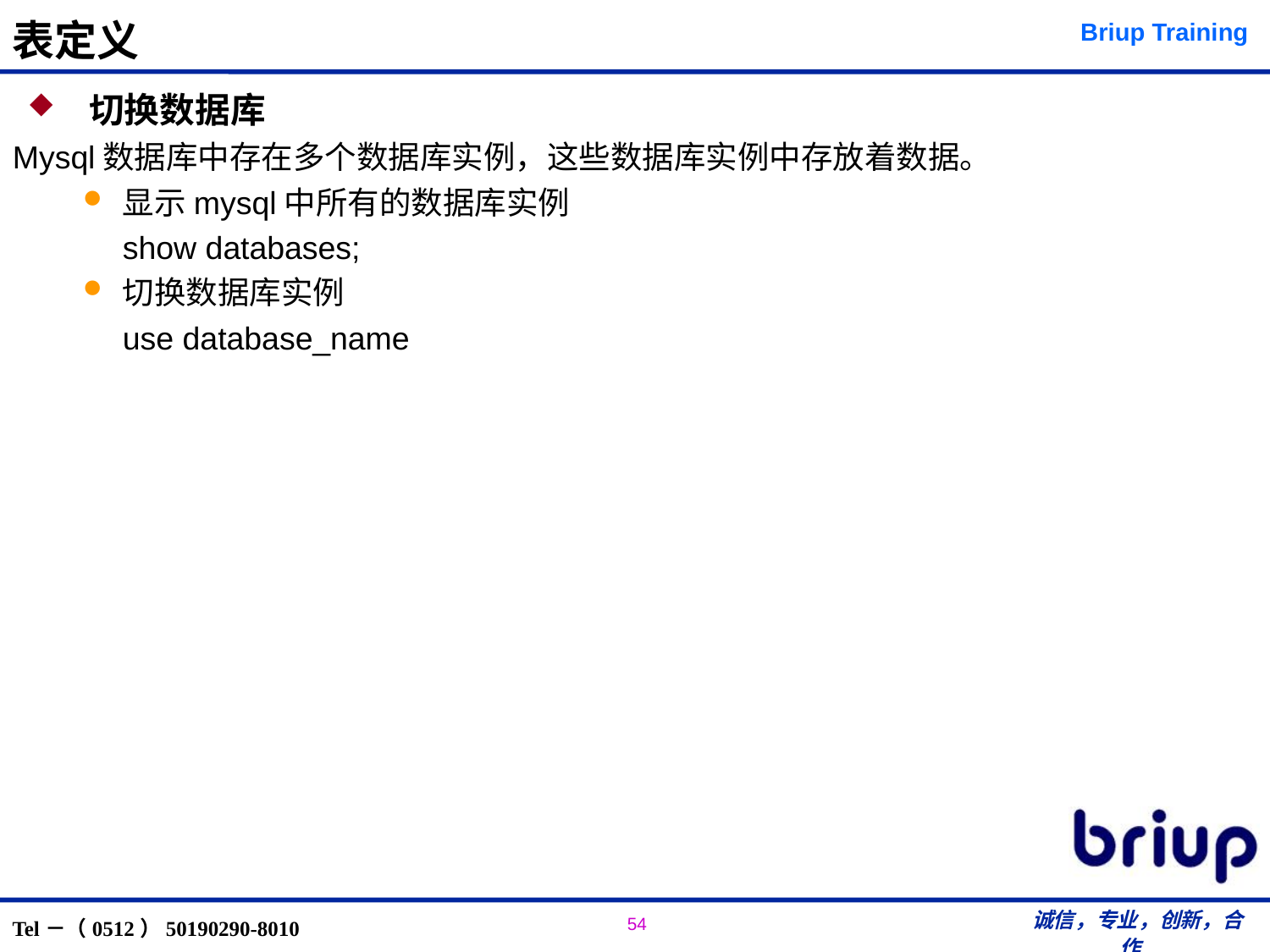

# 表定义
 切换数据库
Mysql数据库中存在多个数据库实例，这些数据库实例中存放着数据。
显示mysql中所有的数据库实例
	show databases;
切换数据库实例
	use database_name